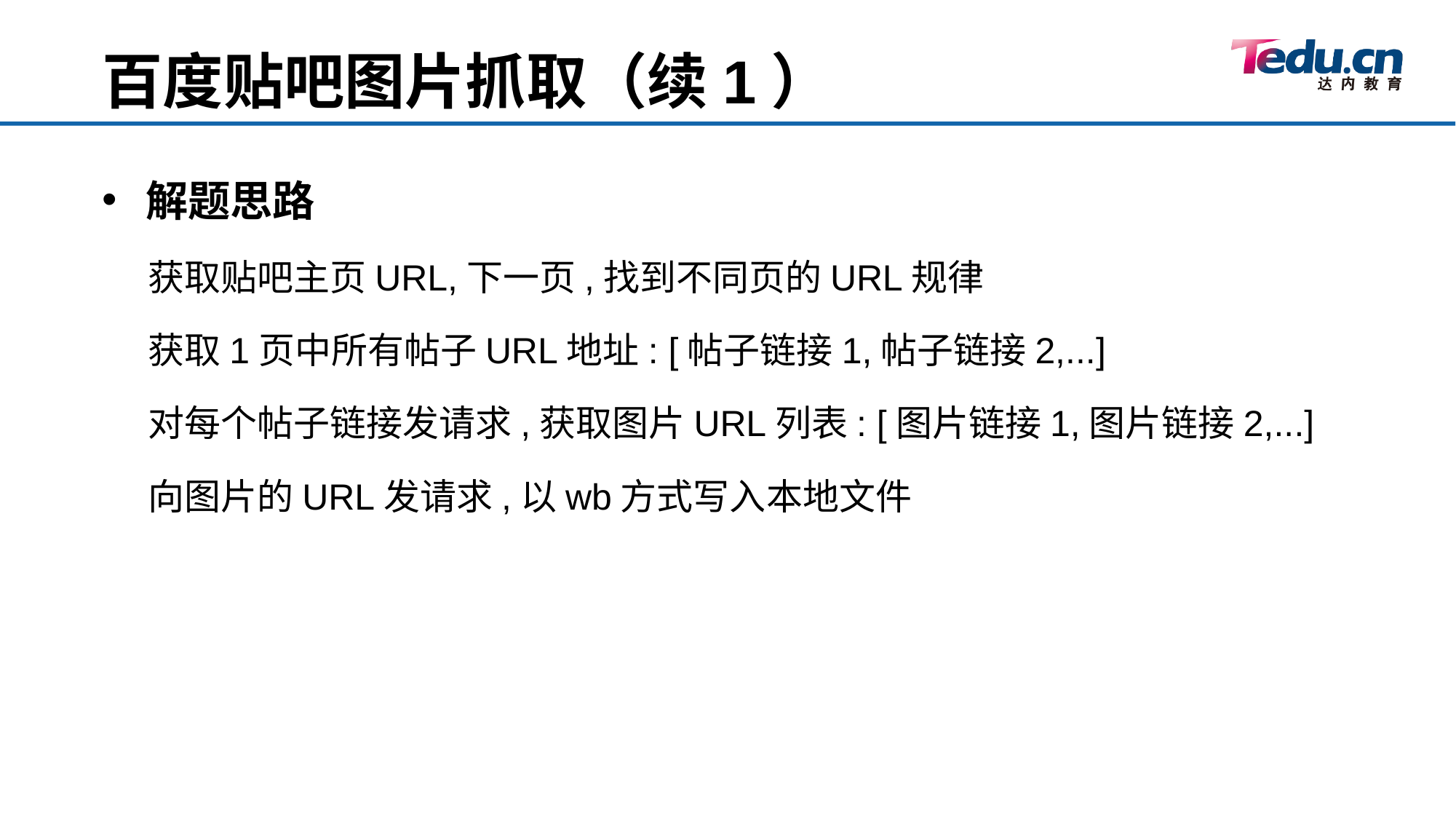

百度贴吧图片抓取（续1）
解题思路
获取贴吧主页URL,下一页,找到不同页的URL规律
获取1页中所有帖子URL地址: [帖子链接1,帖子链接2,...]
对每个帖子链接发请求,获取图片URL列表: [图片链接1,图片链接2,...]
向图片的URL发请求,以wb方式写入本地文件